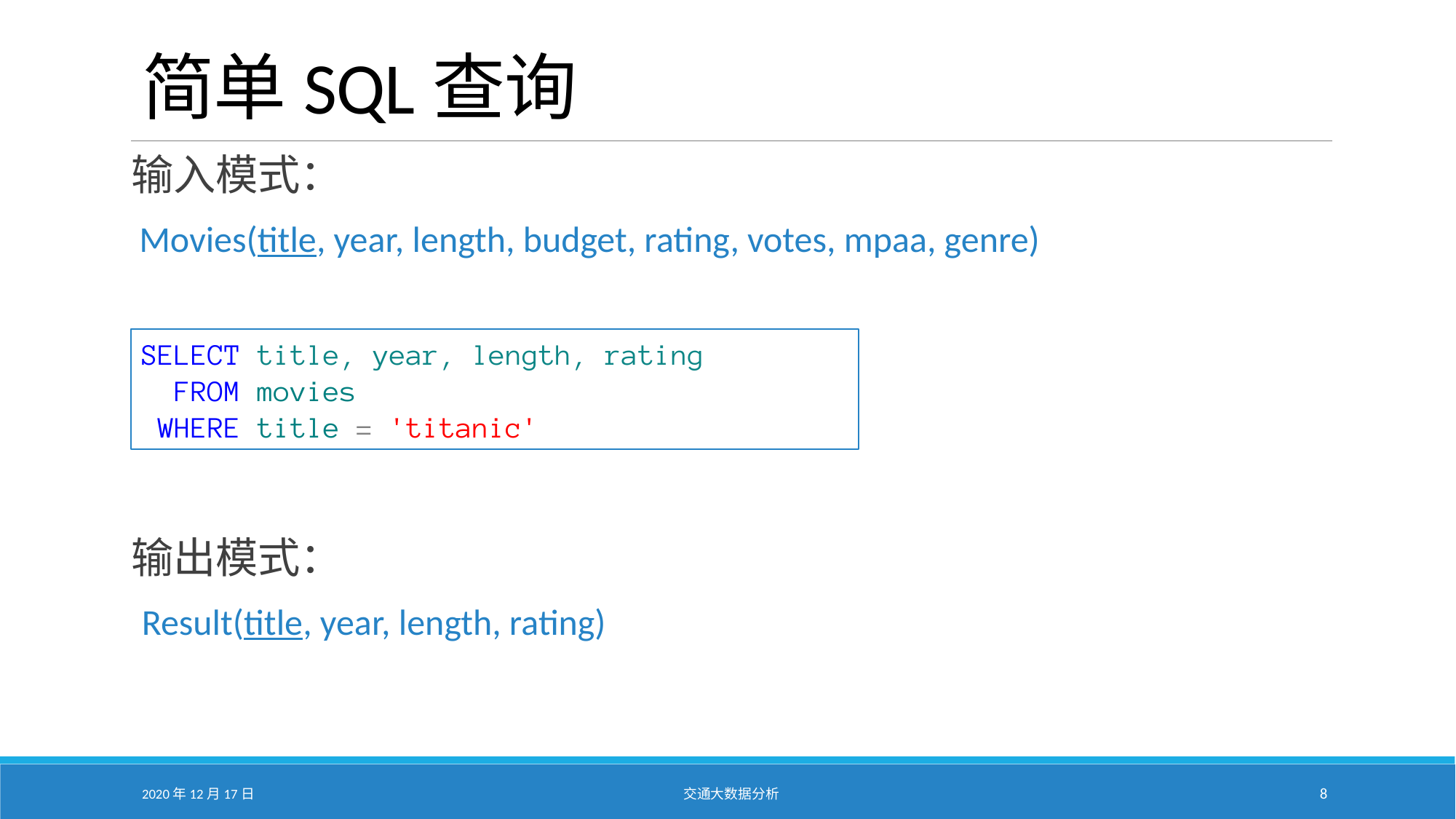

# 简单SQL查询
输入模式：
 Movies(title, year, length, budget, rating, votes, mpaa, genre)

输出模式：
Result(title, year, length, rating)
SELECT title, year, length, rating
  FROM movies
 WHERE title = 'titanic'
2020年12月17日
交通大数据分析
8